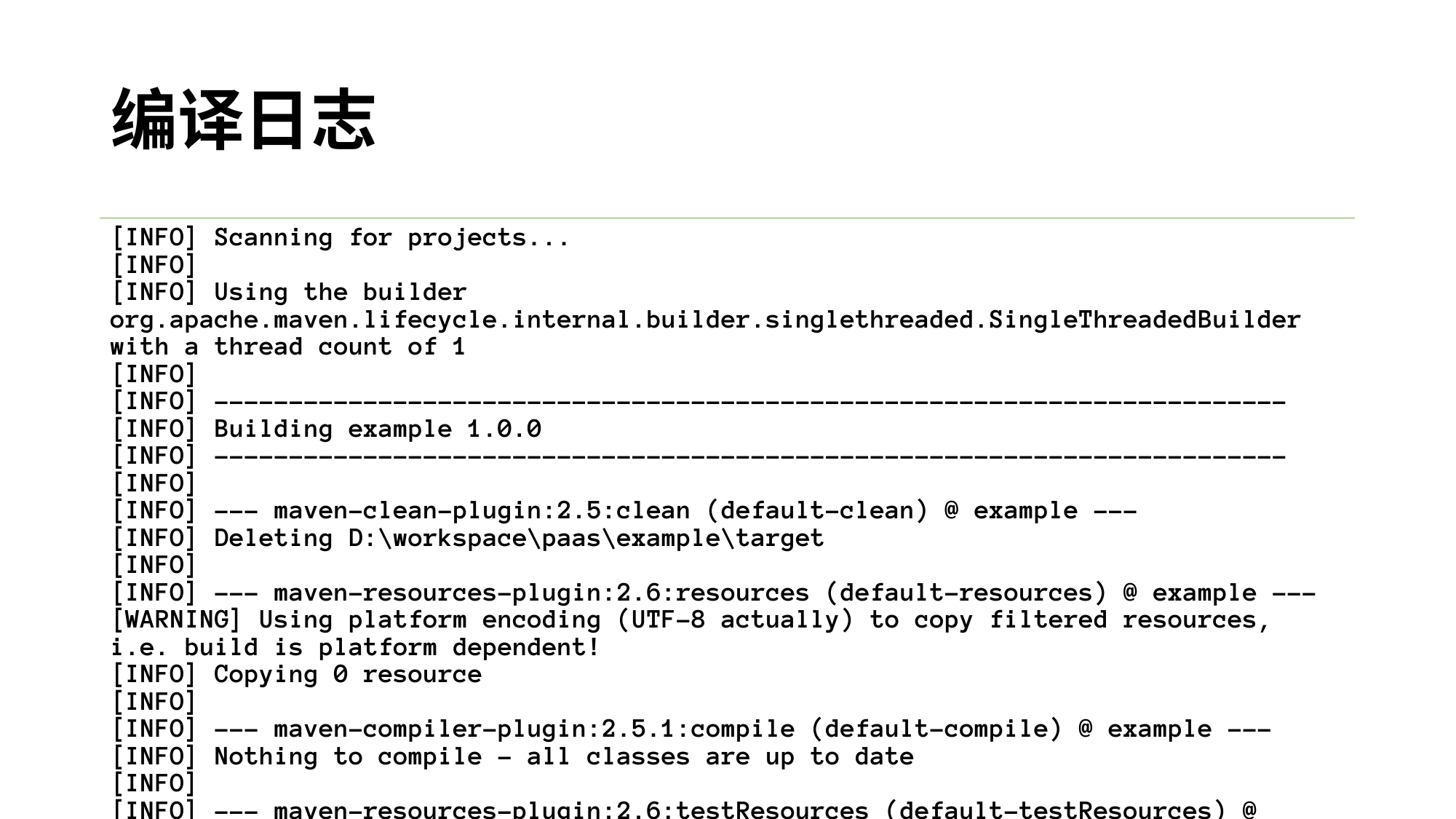

# 编译日志
| [INFO] Scanning for projects... [INFO] [INFO] Using the builder org.apache.maven.lifecycle.internal.builder.singlethreaded.SingleThreadedBuilder with a thread count of 1 [INFO] [INFO] ------------------------------------------------------------------------ [INFO] Building example 1.0.0 [INFO] ------------------------------------------------------------------------ [INFO] [INFO] --- maven-clean-plugin:2.5:clean (default-clean) @ example --- [INFO] Deleting D:\workspace\paas\example\target [INFO] [INFO] --- maven-resources-plugin:2.6:resources (default-resources) @ example --- [WARNING] Using platform encoding (UTF-8 actually) to copy filtered resources, i.e. build is platform dependent! [INFO] Copying 0 resource [INFO] [INFO] --- maven-compiler-plugin:2.5.1:compile (default-compile) @ example --- [INFO] Nothing to compile - all classes are up to date [INFO] [INFO] --- maven-resources-plugin:2.6:testResources (default-testResources) @ example --- [INFO] Not copying test resources [INFO] [INFO] --- maven-compiler-plugin:2.5.1:testCompile (default-testCompile) @ example --- [INFO] Not compiling test sources [INFO] [INFO] --- maven-surefire-plugin:2.12.4:test (default-test) @ example --- [INFO] Tests are skipped. [INFO] [INFO] --- maven-war-plugin:2.4:war (default-war) @ example --- [INFO] Packaging webapp [INFO] Assembling webapp [example] in [D:\workspace\paas\example\target\example] [INFO] Processing war project [INFO] Copying webapp resources [D:\workspace\paas\example\src\main\webapp] [INFO] Webapp assembled in [219 msecs] [INFO] Building war: D:\workspace\paas\example\target\example.war [INFO] ------------------------------------------------------------------------ [INFO] BUILD SUCCESS [INFO] ------------------------------------------------------------------------ [INFO] Total time: 3.083 s [INFO] Finished at: 2015-09-16T10:47:47+08:00 [INFO] Final Memory: 7M/121M [INFO] ------------------------------------------------------------------------ |
| --- |